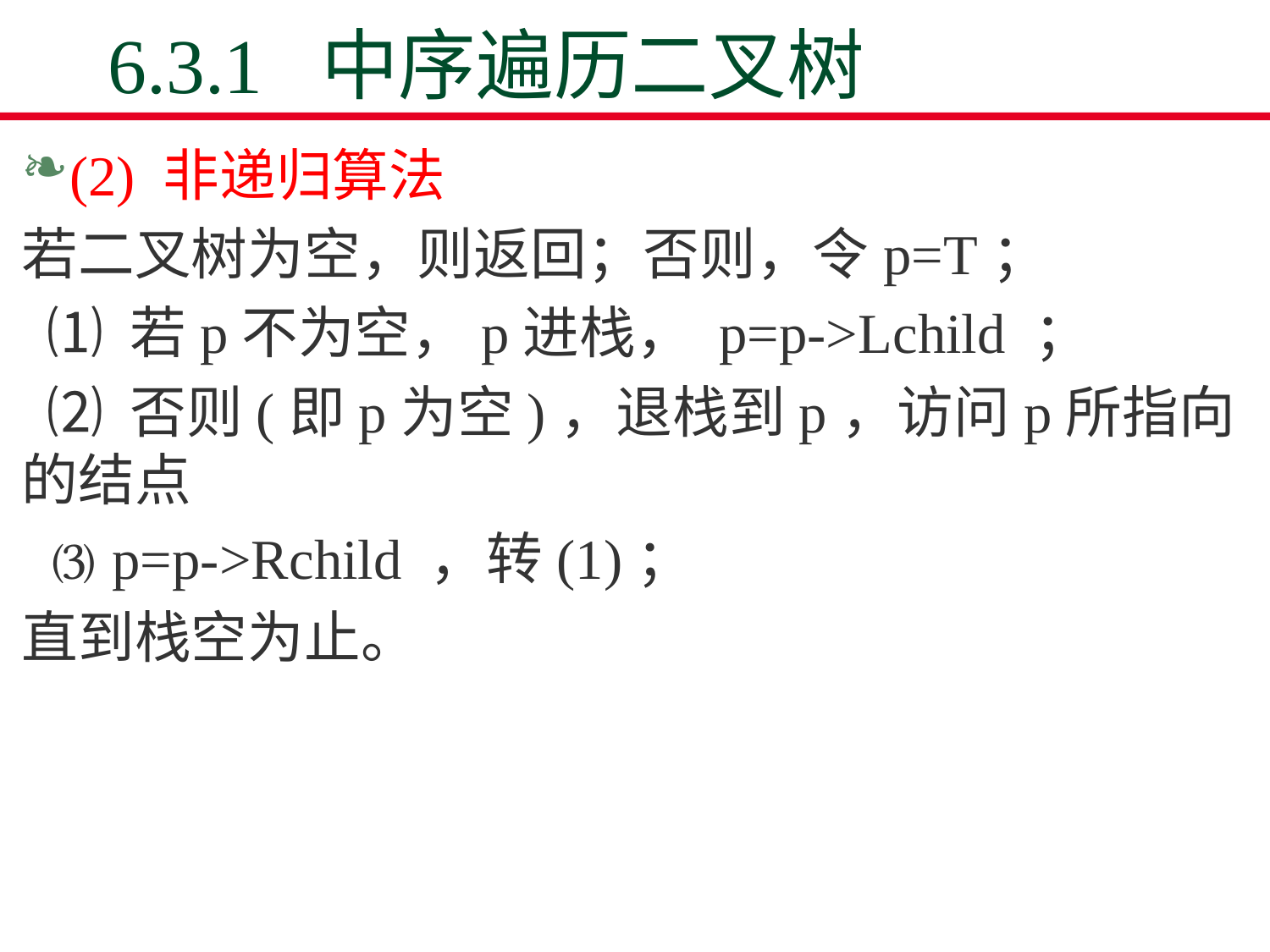

# 6.3.1  中序遍历二叉树
(2) 非递归算法
若二叉树为空，则返回；否则，令p=T；
  ⑴ 若p不为空，p进栈， p=p->Lchild ；
  ⑵ 否则(即p为空)，退栈到p，访问p所指向的结点
  ⑶ p=p->Rchild ，转(1)；
直到栈空为止。